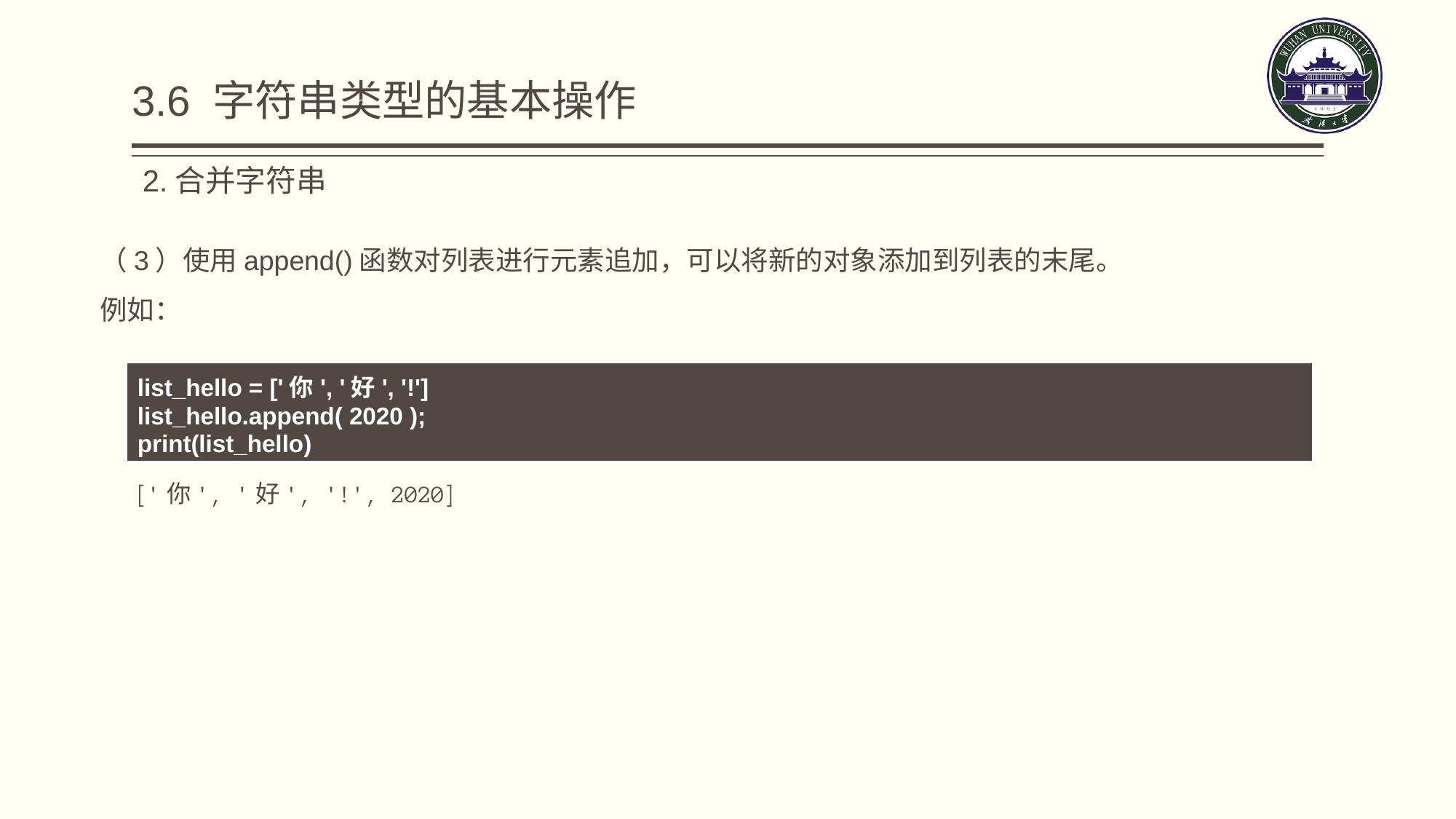

3.6 字符串类型的基本操作
2.合并字符串
    （3）使用append()函数对列表进行元素追加，可以将新的对象添加到列表的末尾。
    例如：

| list\_hello = ['你', '好', '!'] list\_hello.append( 2020 ); print(list\_hello) |
| --- |
['你', '好', '!', 2020]